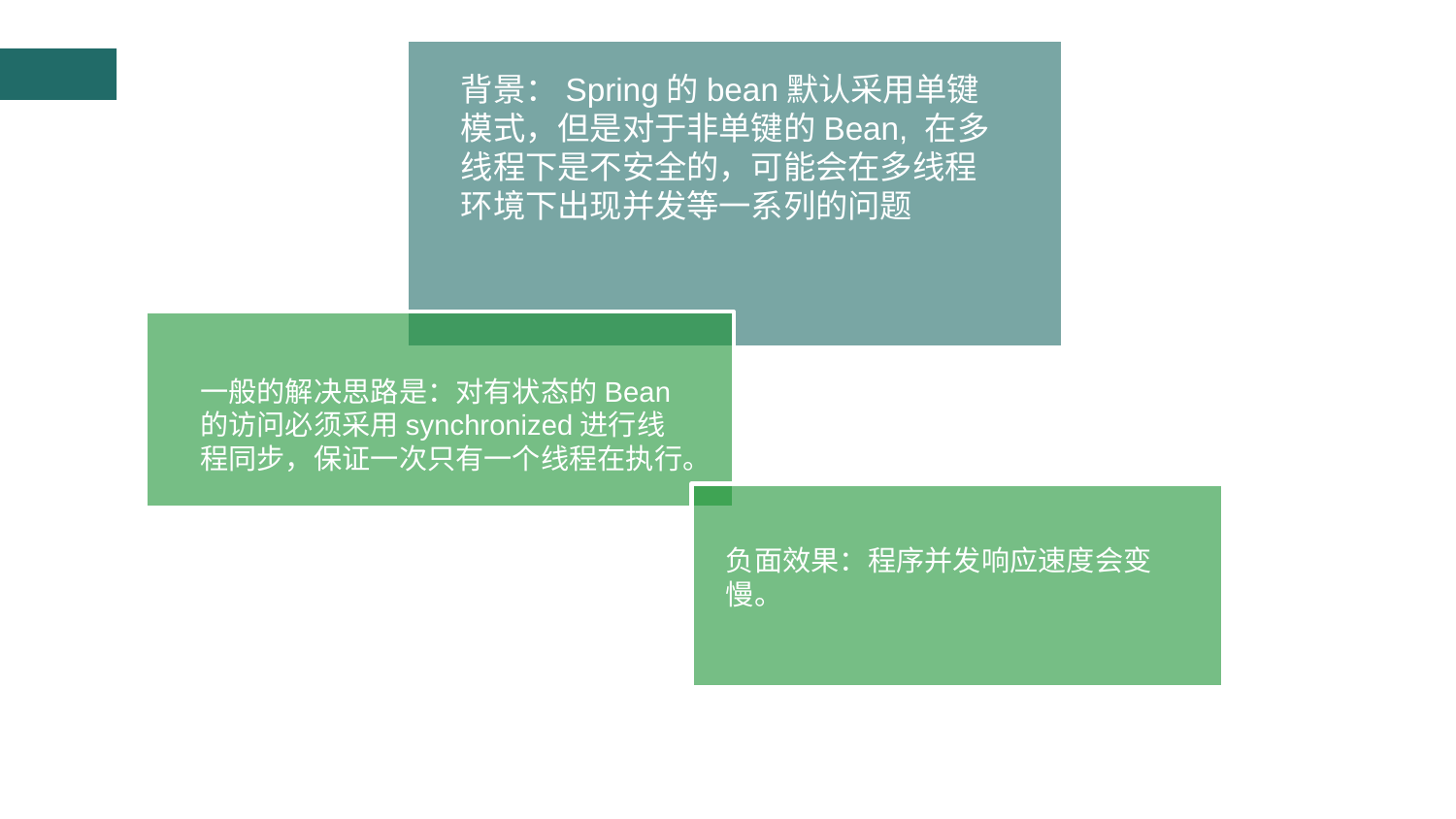

背景：Spring的bean默认采用单键模式，但是对于非单键的Bean, 在多线程下是不安全的，可能会在多线程环境下出现并发等一系列的问题

一般的解决思路是：对有状态的Bean的访问必须采用synchronized进行线程同步，保证一次只有一个线程在执行。
02

负面效果：程序并发响应速度会变慢。